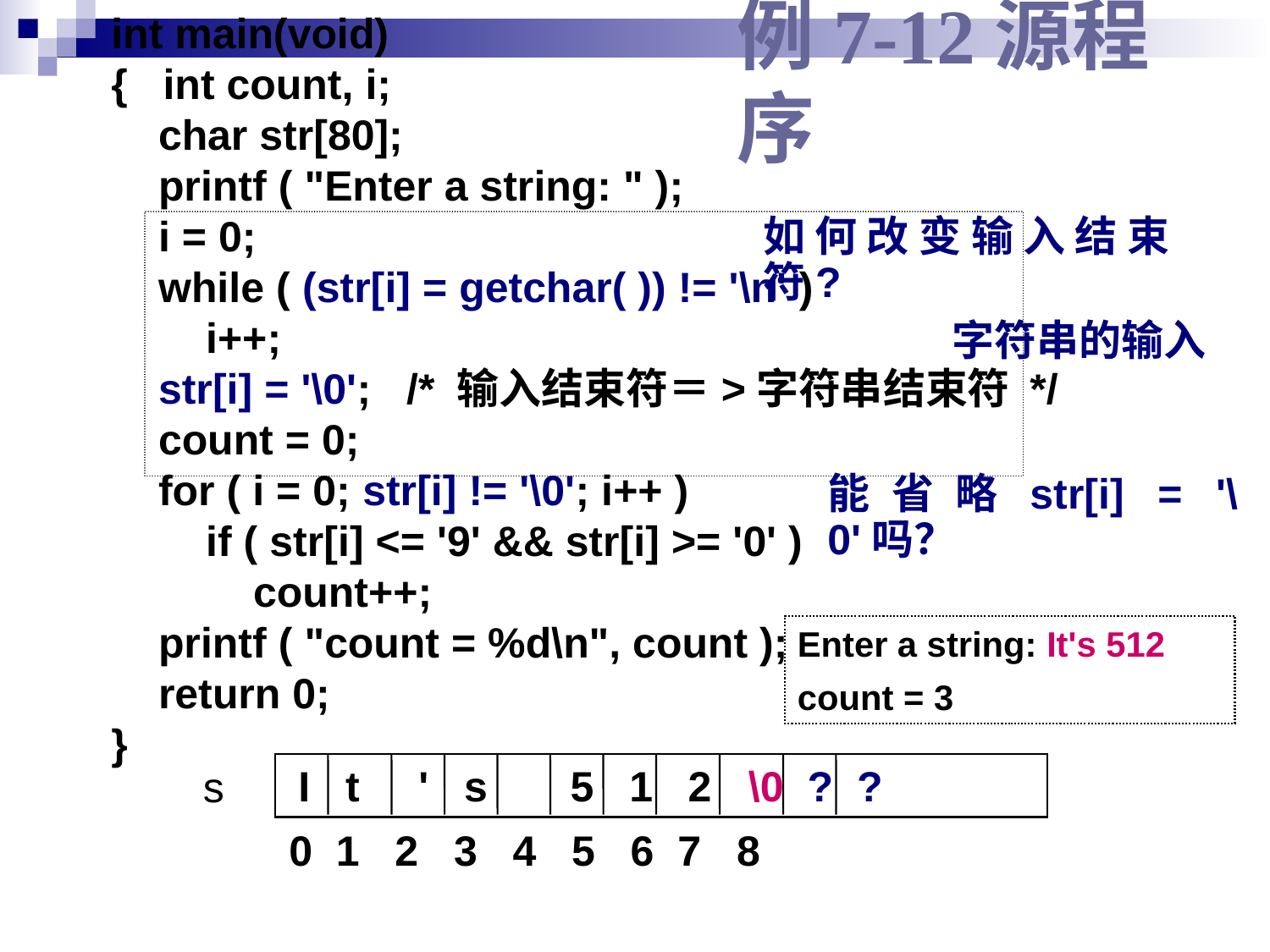

int main(void)
{   int count, i;
    char str[80];
    printf ( "Enter a string: " );
    i = 0;
    while ( (str[i] = getchar( )) != '\n' )
        i++;
    str[i] = '\0';   /* 输入结束符＝>字符串结束符 */
    count = 0;
    for ( i = 0; str[i] != '\0'; i++ )
        if ( str[i] <= '9' && str[i] >= '0' )
            count++;
    printf ( "count = %d\n", count );
    return 0;
}
# 例7-12源程序
如何改变输入结束符?

字符串的输入
能省略str[i] = '\0'吗？
Enter a string: It's 512
count = 3

I   t     '   s       5   1   2   \0  ?  ?

s
 0  1   2   3   4   5   6  7   8